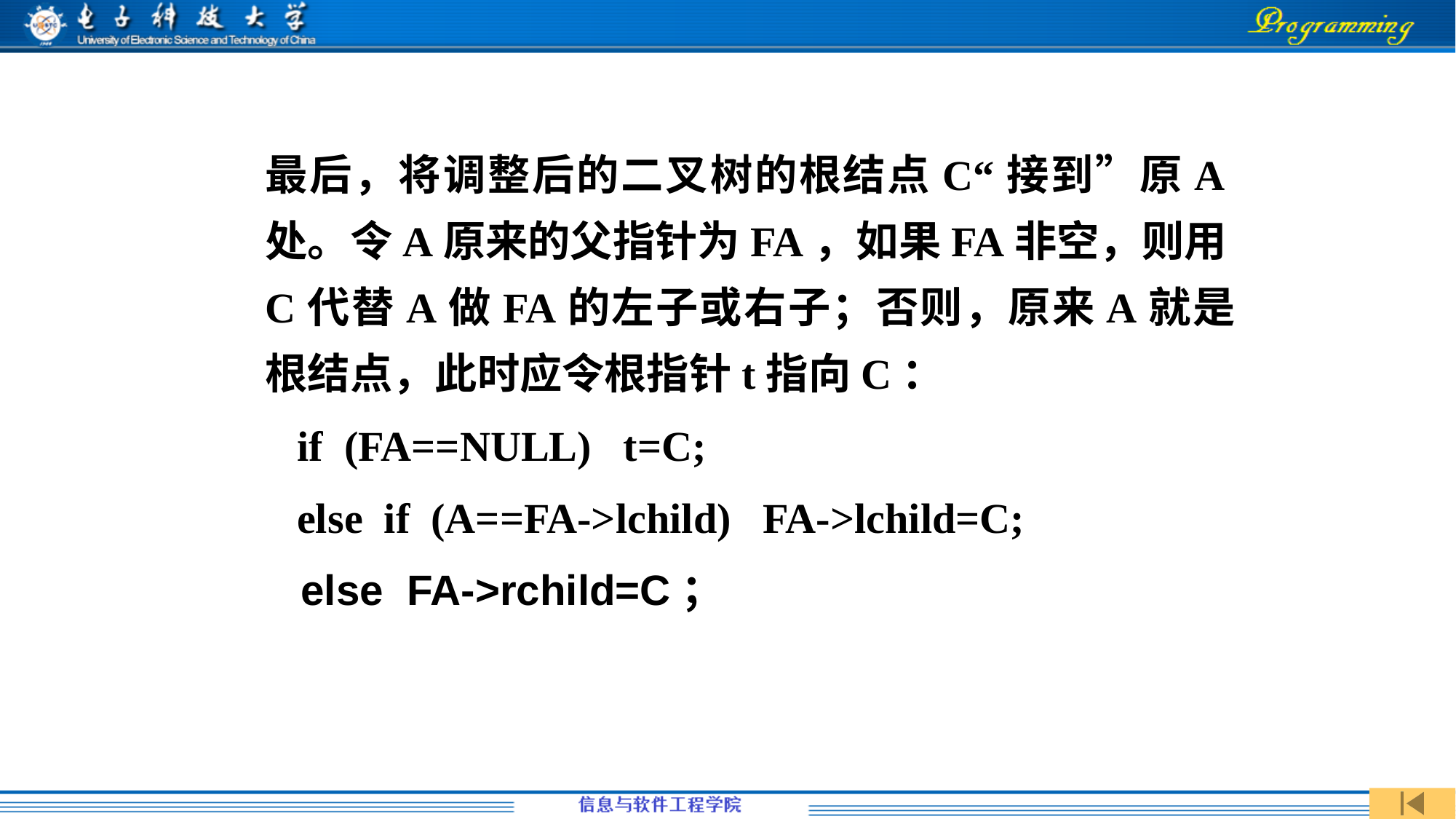

最后，将调整后的二叉树的根结点C“接到”原A处。令A原来的父指针为FA，如果FA非空，则用C代替A做FA的左子或右子；否则，原来A就是根结点，此时应令根指针t指向C：
   if  (FA==NULL)   t=C;
   else  if  (A==FA->lchild)   FA->lchild=C;
   else  FA->rchild=C；